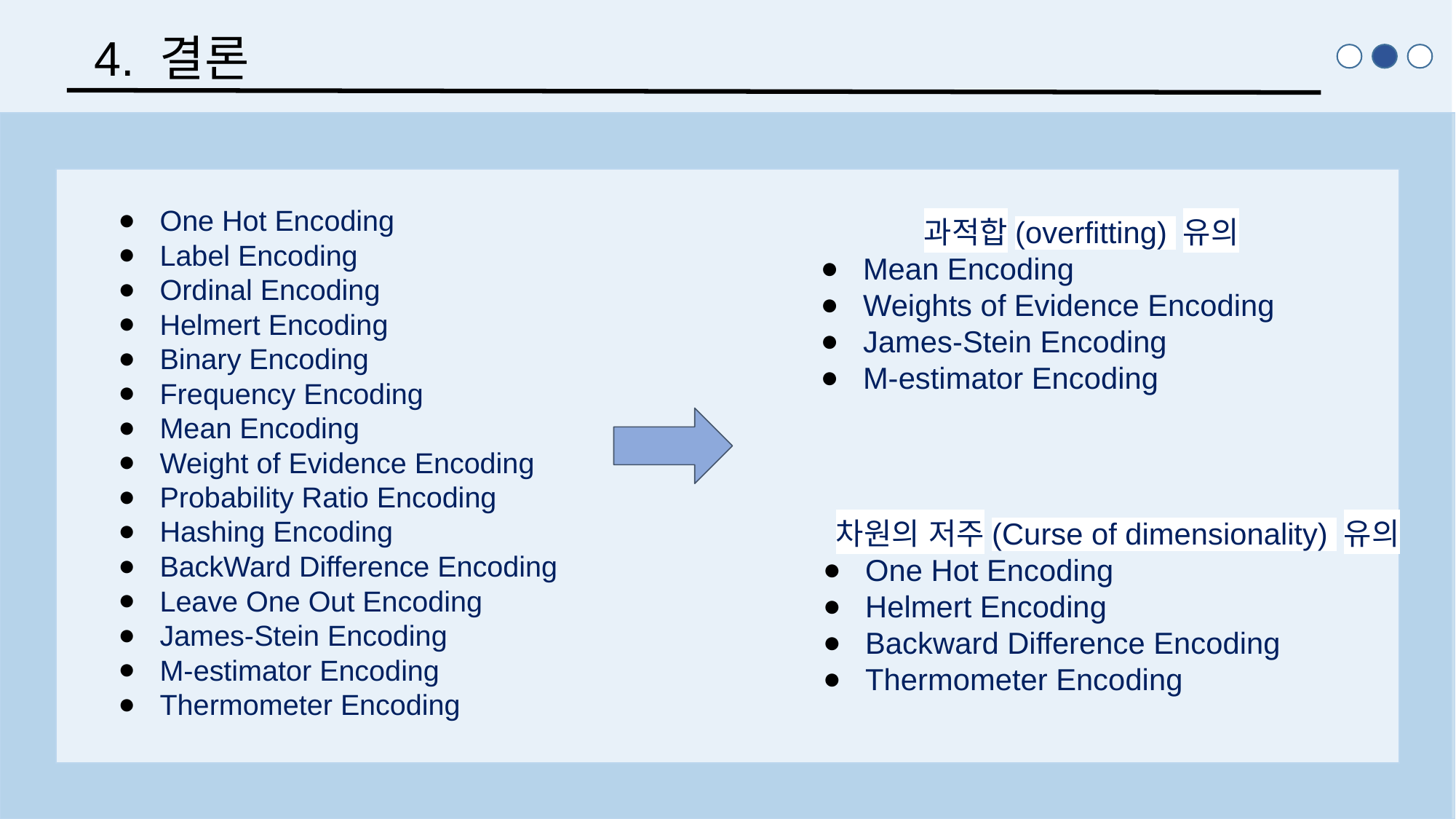

4. 결론

One Hot Encoding
Label Encoding
Ordinal Encoding
Helmert Encoding
Binary Encoding
Frequency Encoding
Mean Encoding
Weight of Evidence Encoding
Probability Ratio Encoding
Hashing Encoding
BackWard Difference Encoding
Leave One Out Encoding
James-Stein Encoding
M-estimator Encoding
Thermometer Encoding
과적합(overfitting) 유의
Mean Encoding
Weights of Evidence Encoding
James-Stein Encoding
M-estimator Encoding

차원의 저주(Curse of dimensionality) 유의
One Hot Encoding
Helmert Encoding
Backward Difference Encoding
Thermometer Encoding